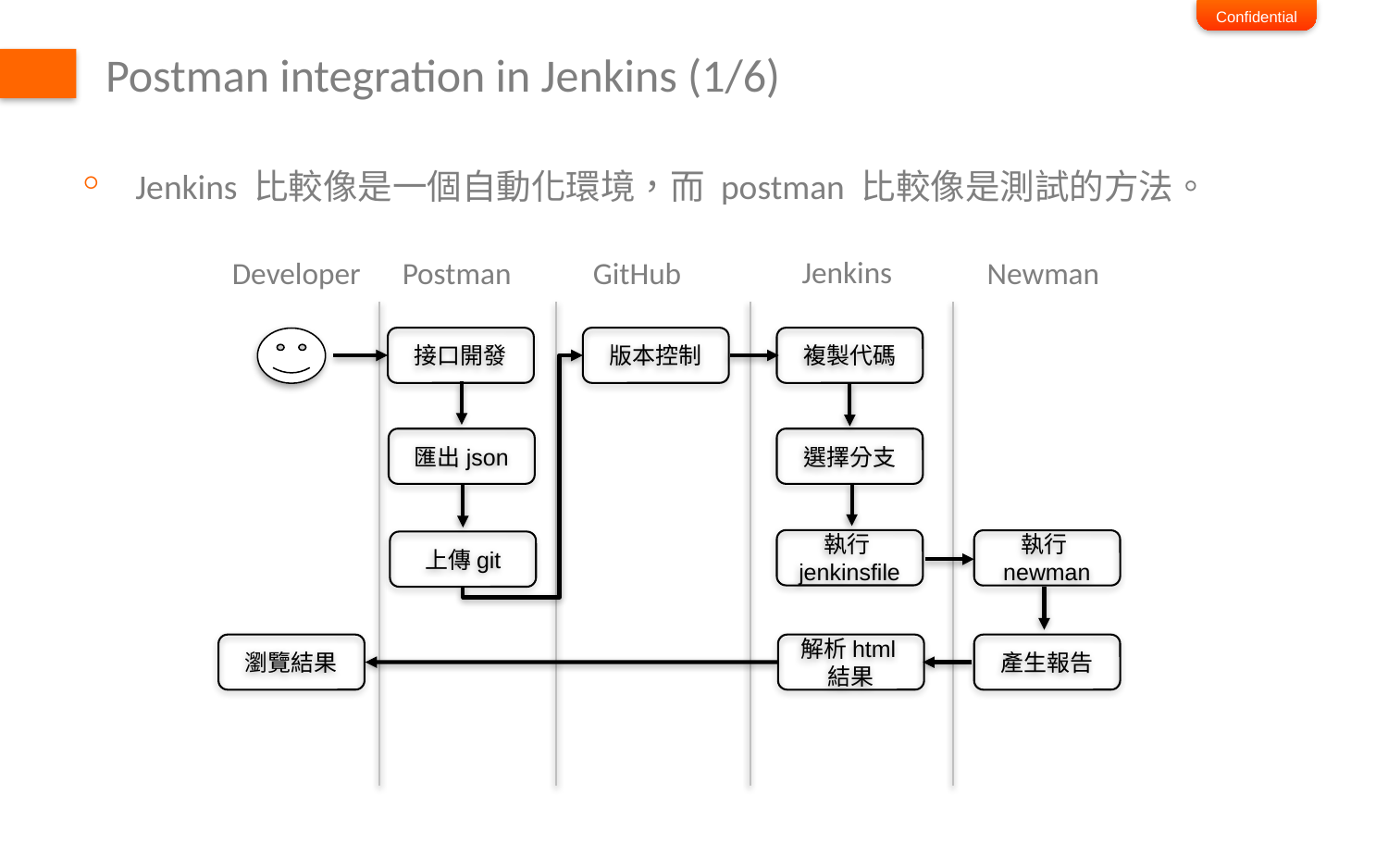

# Postman integration in Jenkins (1/6)
Jenkins 比較像是一個自動化環境，而 postman 比較像是測試的方法。

Jenkins
Postman
GitHub
Newman
Developer
接口開發
版本控制
複製代碼

匯出json
選擇分支
執行jenkinsfile
執行newman
上傳git
瀏覽結果
產生報告
解析html結果